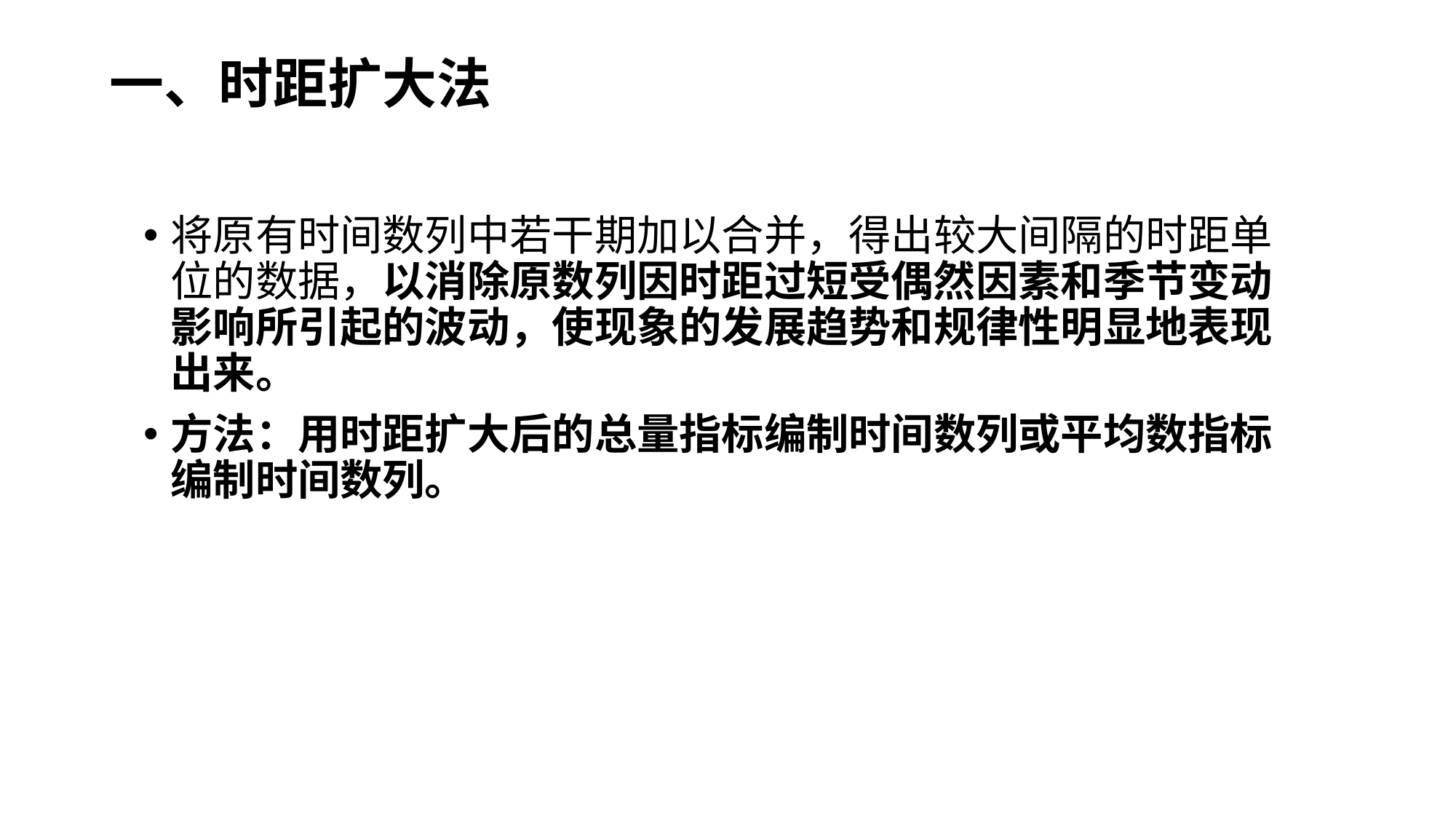

# 一、时距扩大法
将原有时间数列中若干期加以合并，得出较大间隔的时距单位的数据，以消除原数列因时距过短受偶然因素和季节变动影响所引起的波动，使现象的发展趋势和规律性明显地表现出来。
方法：用时距扩大后的总量指标编制时间数列或平均数指标编制时间数列。